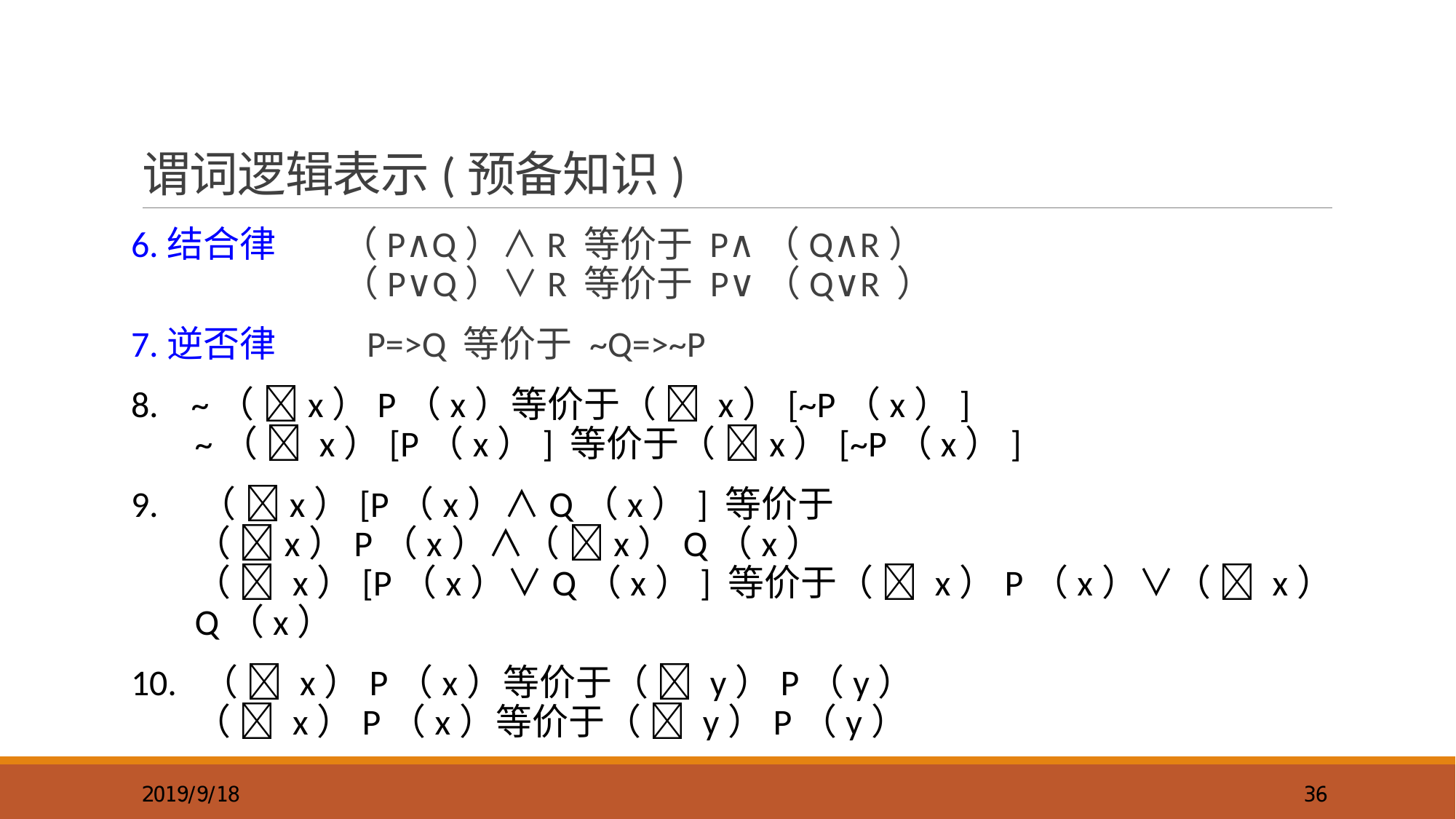

# 谓词逻辑表示(预备知识)
6.结合律        （P∧Q）∧R 等价于 P∧（Q∧R）
                  （P∨Q）∨R 等价于 P∨（Q∨R ）
7.逆否律          P=>Q 等价于 ~Q=>~P
8.    ~（ ∃x）P（x）等价于（ ∀ x）[~P（x）]
~（ ∀ x）[P（x）] 等价于（ ∃x）[~P（x）]
9.    （ ∀x）[P（x）∧Q（x）] 等价于（ ∀x）P（x）∧（ ∀x）Q（x）
（ ∃ x）[P（x）∨Q（x）] 等价于（ ∃ x）P（x）∨（ ∃ x）Q（x）
10.  （ ∀ x）P（x）等价于（ ∀ y）P（y）
（ ∃ x）P（x）等价于（ ∃ y）P（y）
2019/9/18
36